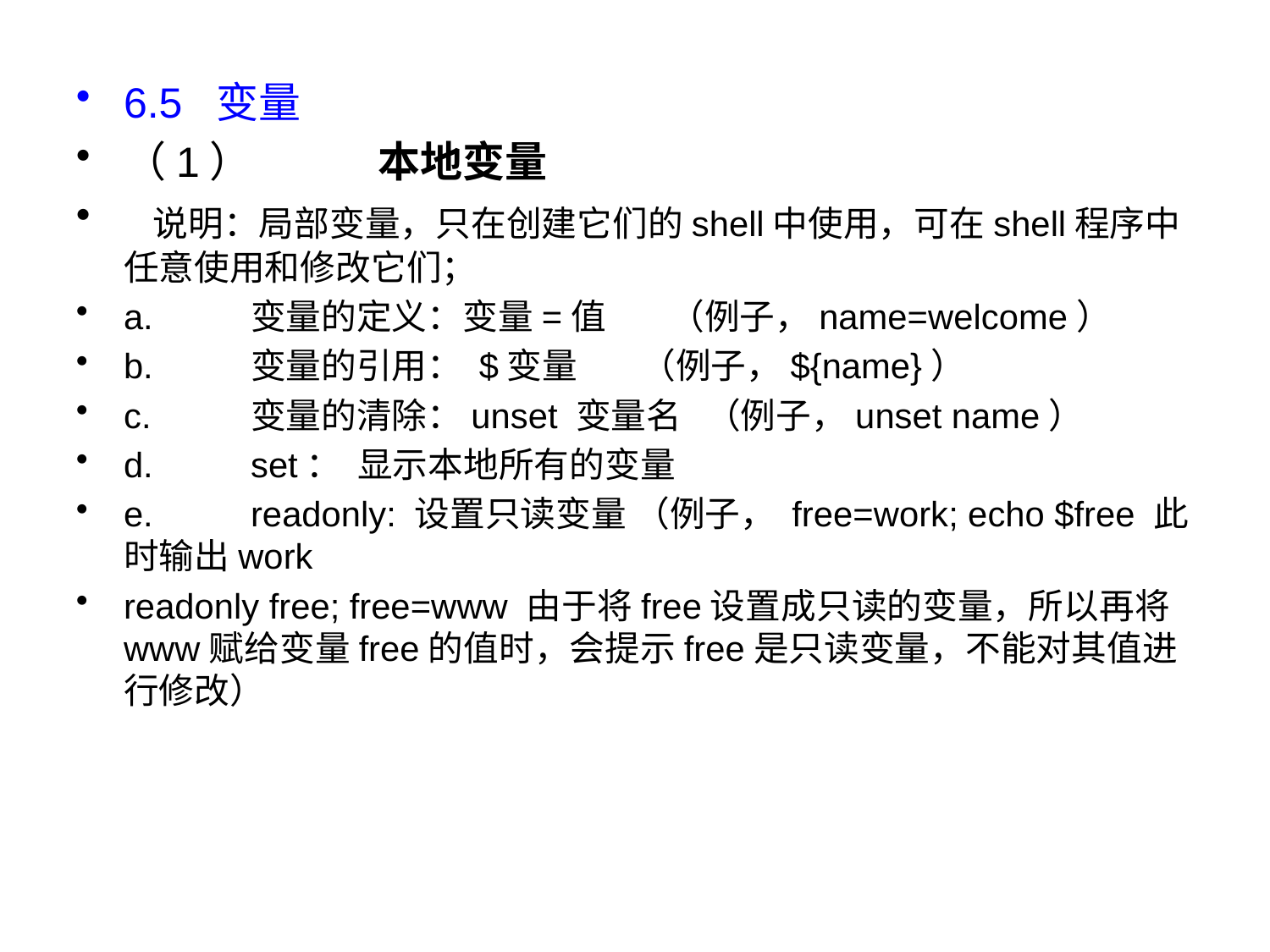

6.5  变量
（1）	本地变量
  说明：局部变量，只在创建它们的shell中使用，可在shell程序中任意使用和修改它们；
a.	变量的定义：变量=值        （例子，name=welcome）
b.	变量的引用： $变量        （例子，${name}）
c.	变量的清除：unset 变量名   （例子，unset name）
d.	set：  显示本地所有的变量
e.	readonly: 设置只读变量 （例子， free=work; echo $free 此时输出work
readonly free; free=www 由于将free设置成只读的变量，所以再将www赋给变量free的值时，会提示free是只读变量，不能对其值进行修改）